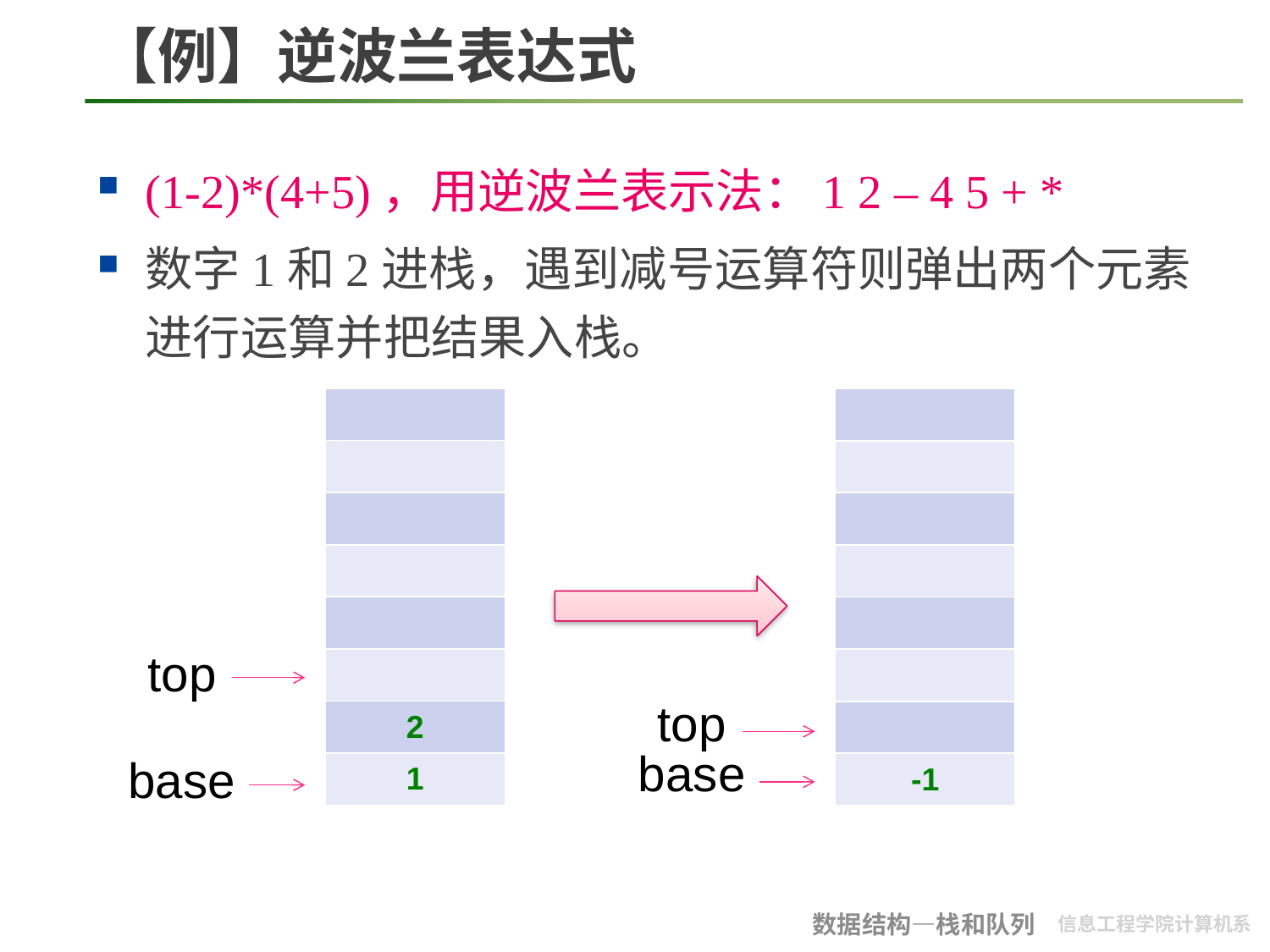

# 【例】逆波兰表达式
(1-2)*(4+5)，用逆波兰表示法：1 2 – 4 5 + *
数字1和2进栈，遇到减号运算符则弹出两个元素进行运算并把结果入栈。
|  |
| --- |
|  |
|  |
|  |
|  |
|  |
| 2 |
| 1 |
|  |
| --- |
|  |
|  |
|  |
|  |
|  |
|  |
| -1 |

top
top
base
base